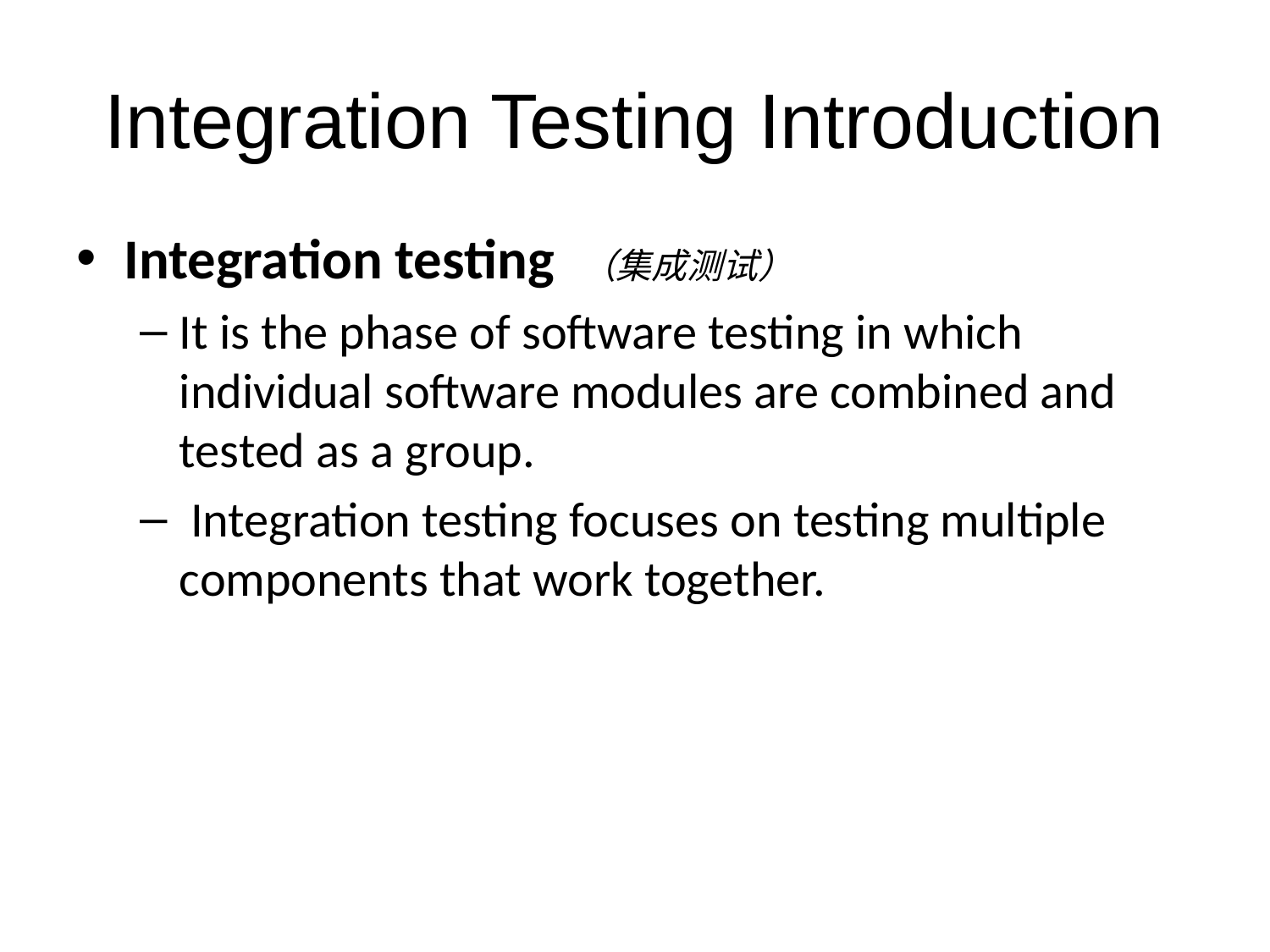

Integration Testing Introduction
Integration testing （集成测试）
It is the phase of software testing in which individual software modules are combined and tested as a group.
 Integration testing focuses on testing multiple components that work together.